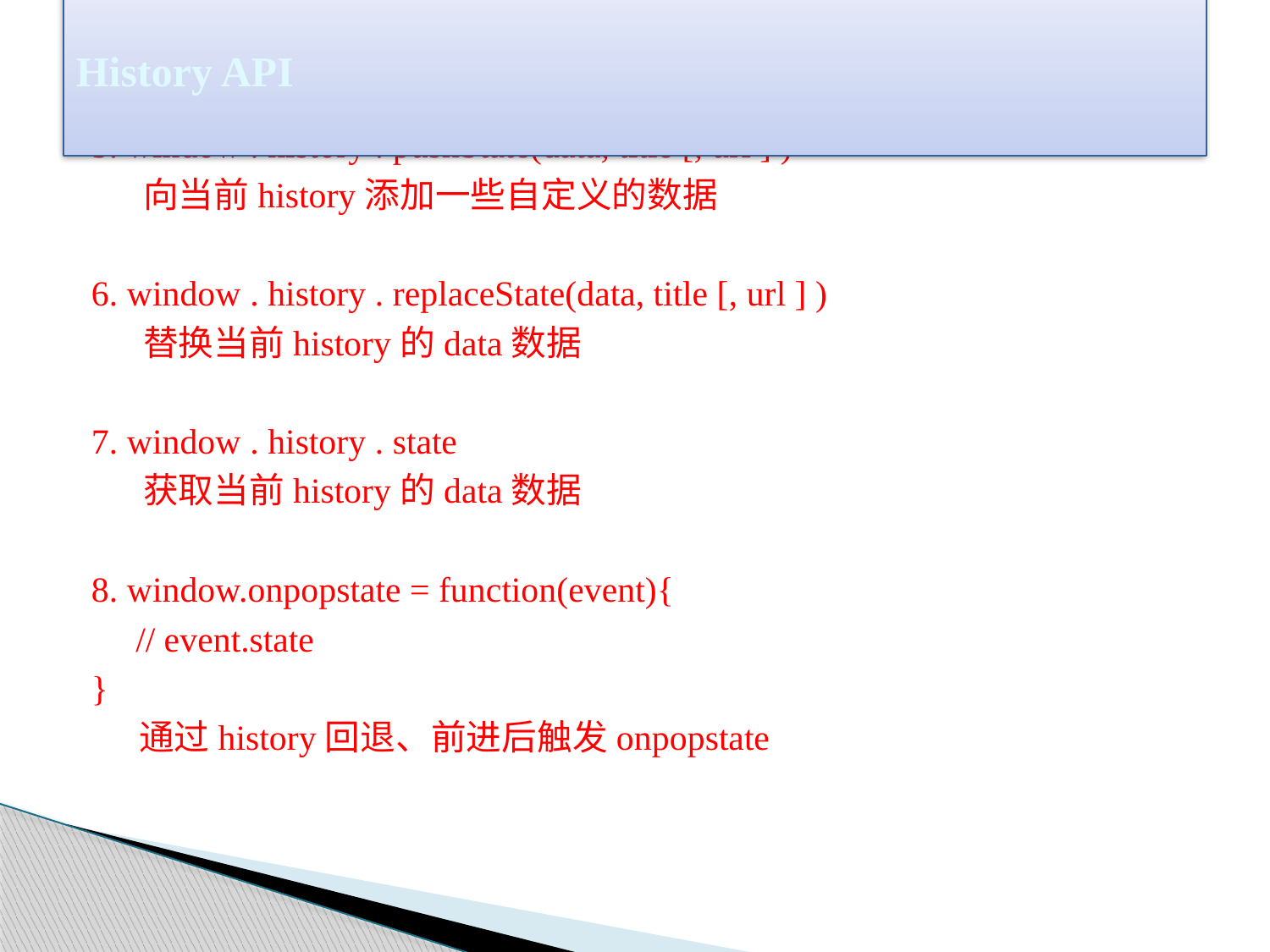

# History API
5. window . history . pushState(data, title [, url ] )
	 向当前history添加一些自定义的数据

6. window . history . replaceState(data, title [, url ] )
	 替换当前history的data数据

7. window . history . state
	 获取当前history的data数据

8. window.onpopstate = function(event){
	 // event.state
}
     通过history回退、前进后触发onpopstate